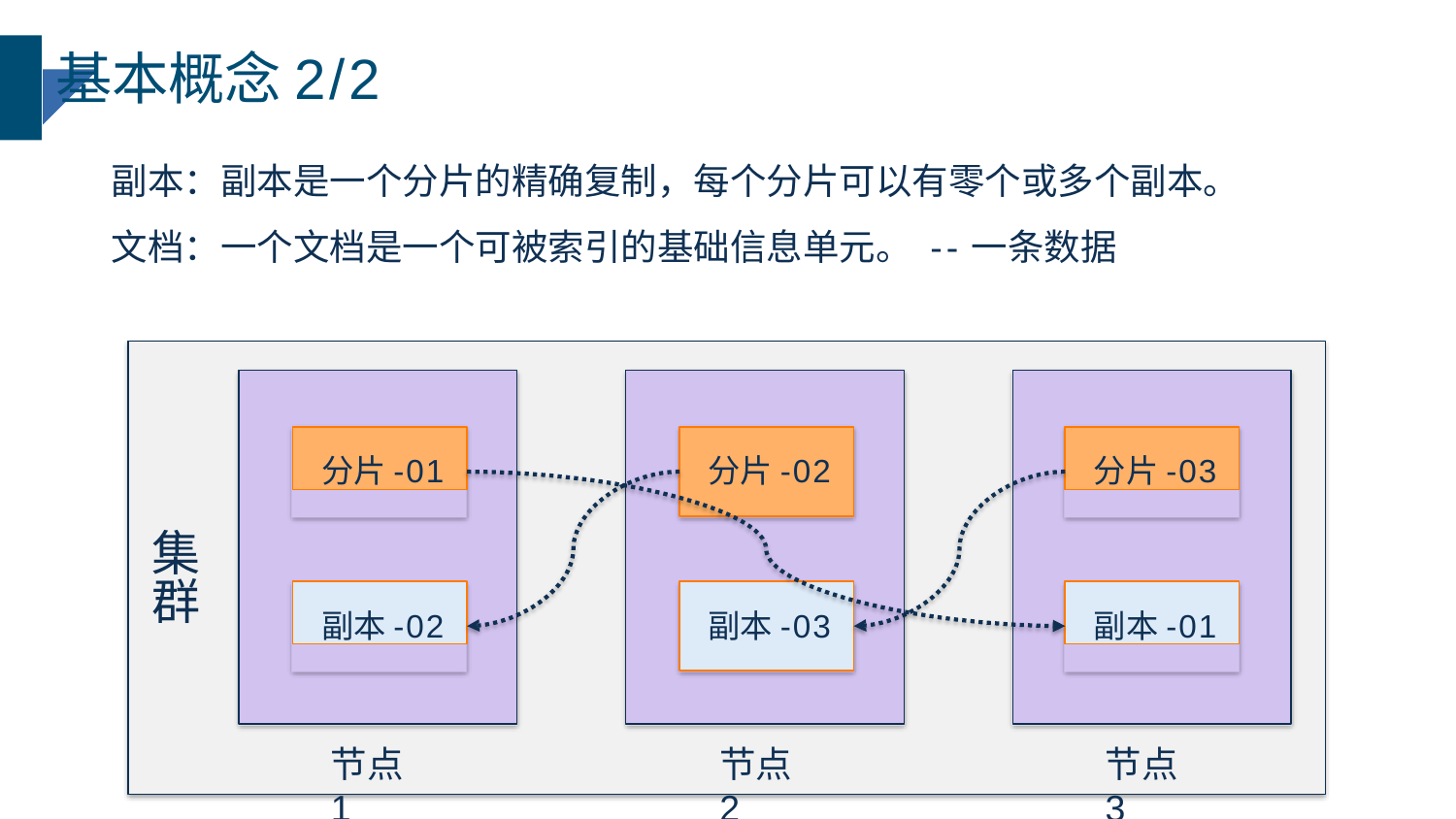

# 基本概念2/2
副本：副本是一个分片的精确复制，每个分片可以有零个或多个副本。 文档：一个文档是一个可被索引的基础信息单元。 --一条数据

分片-01
分片-03
分片-02

集 群

副本-02
副本-01
副本-03
节点1
节点2
节点3